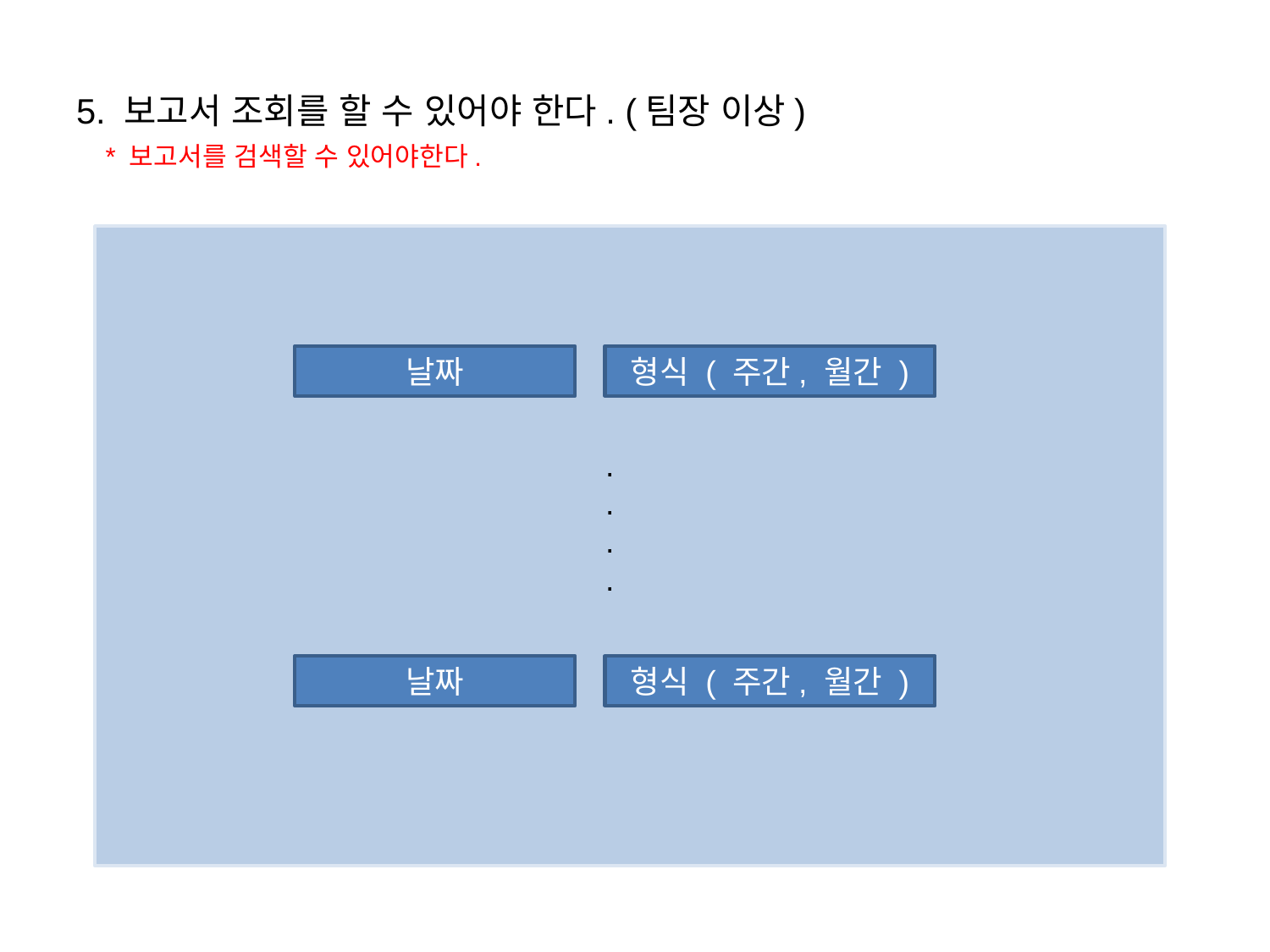

# 5. 보고서 조회를 할 수 있어야 한다. (팀장 이상) * 보고서를 검색할 수 있어야한다.

날짜
형식 ( 주간, 월간 )
.
.
.
.
날짜
형식 ( 주간, 월간 )